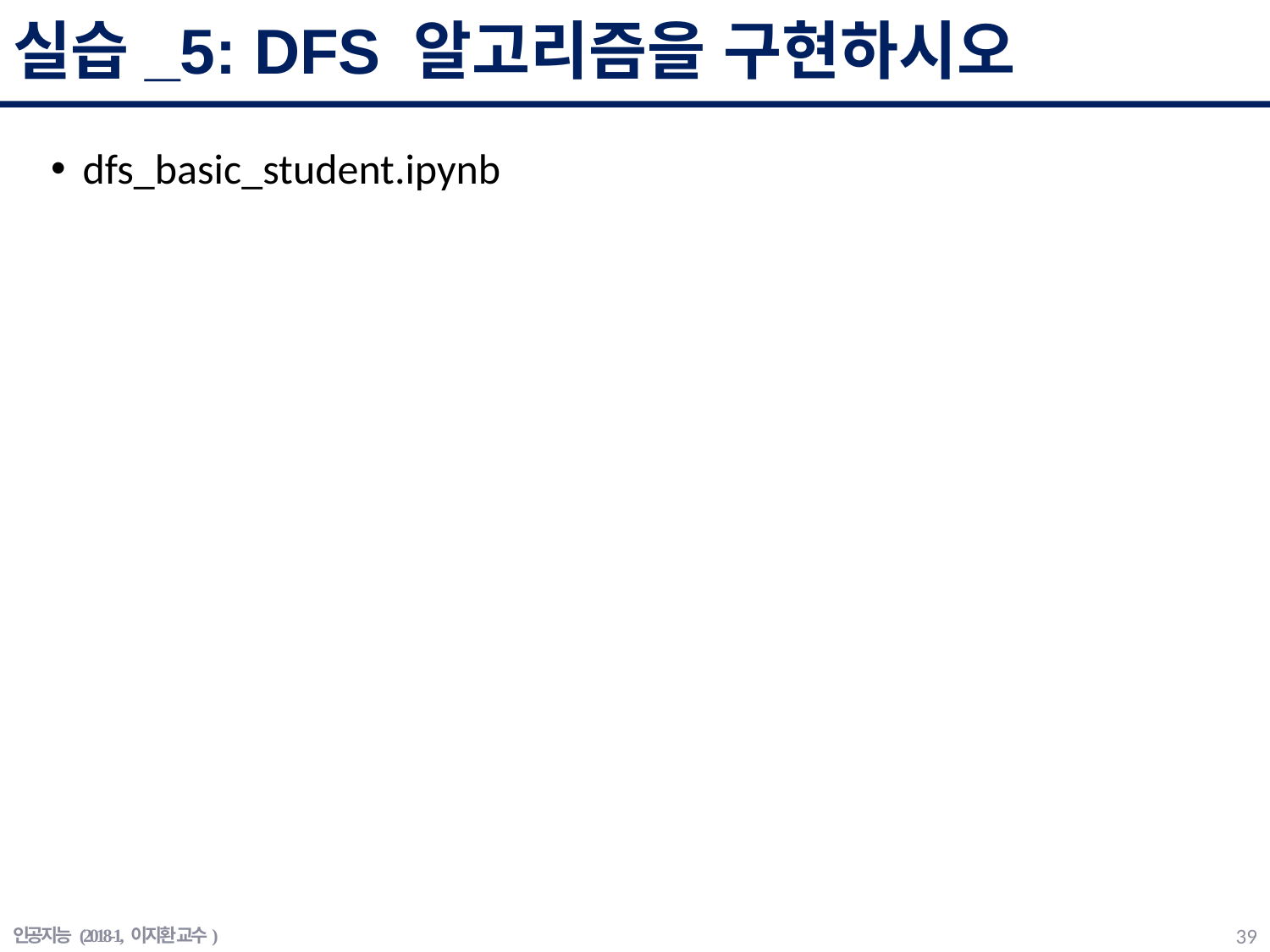

# 실습_5: DFS 알고리즘을 구현하시오
dfs_basic_student.ipynb
인공지능 (2018-1, 이지환 교수)
39